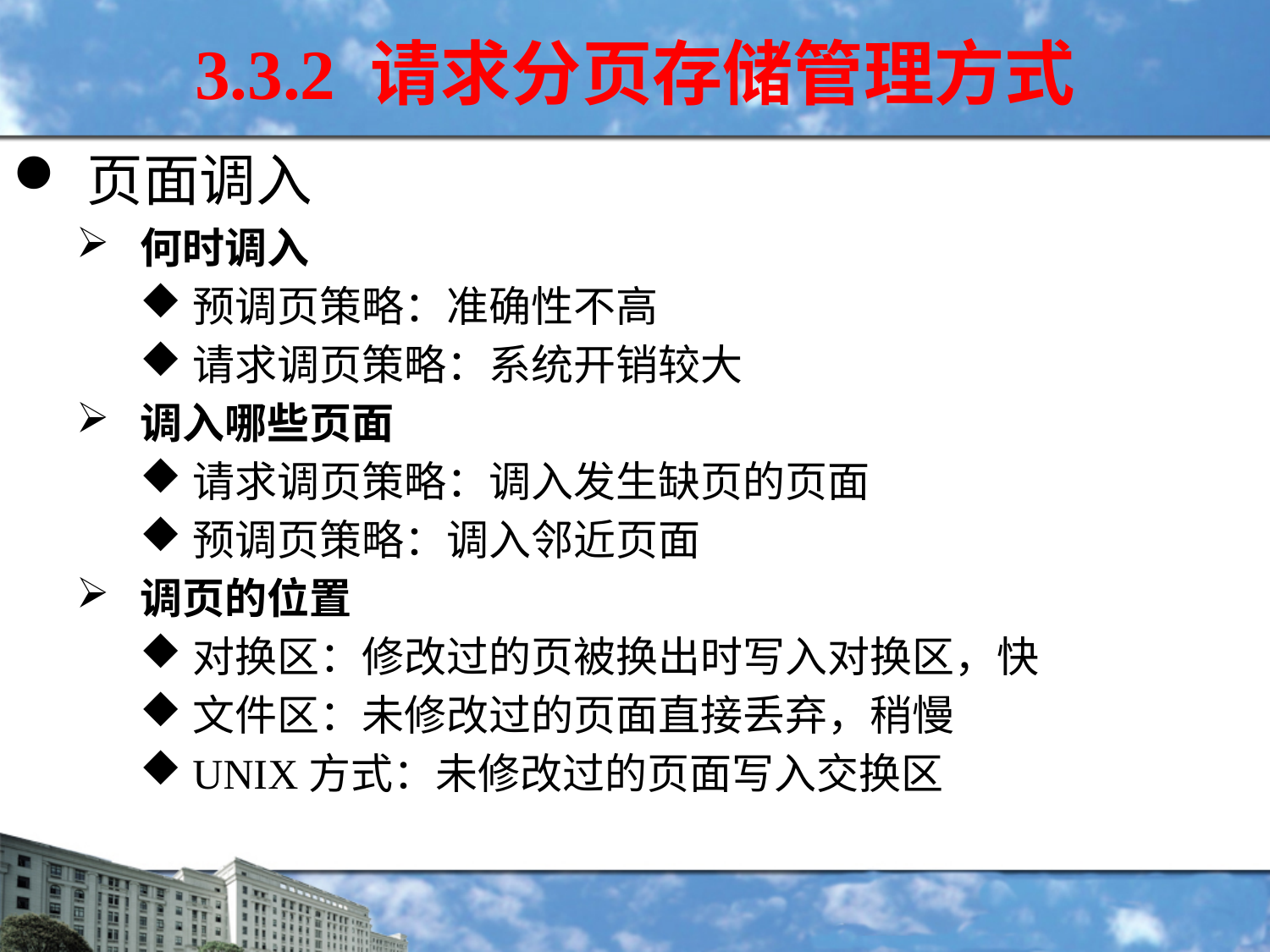

3.3.2 请求分页存储管理方式
页面调入
何时调入
预调页策略：准确性不高
请求调页策略：系统开销较大
调入哪些页面
请求调页策略：调入发生缺页的页面
预调页策略：调入邻近页面
调页的位置
对换区：修改过的页被换出时写入对换区，快
文件区：未修改过的页面直接丢弃，稍慢
UNIX方式：未修改过的页面写入交换区